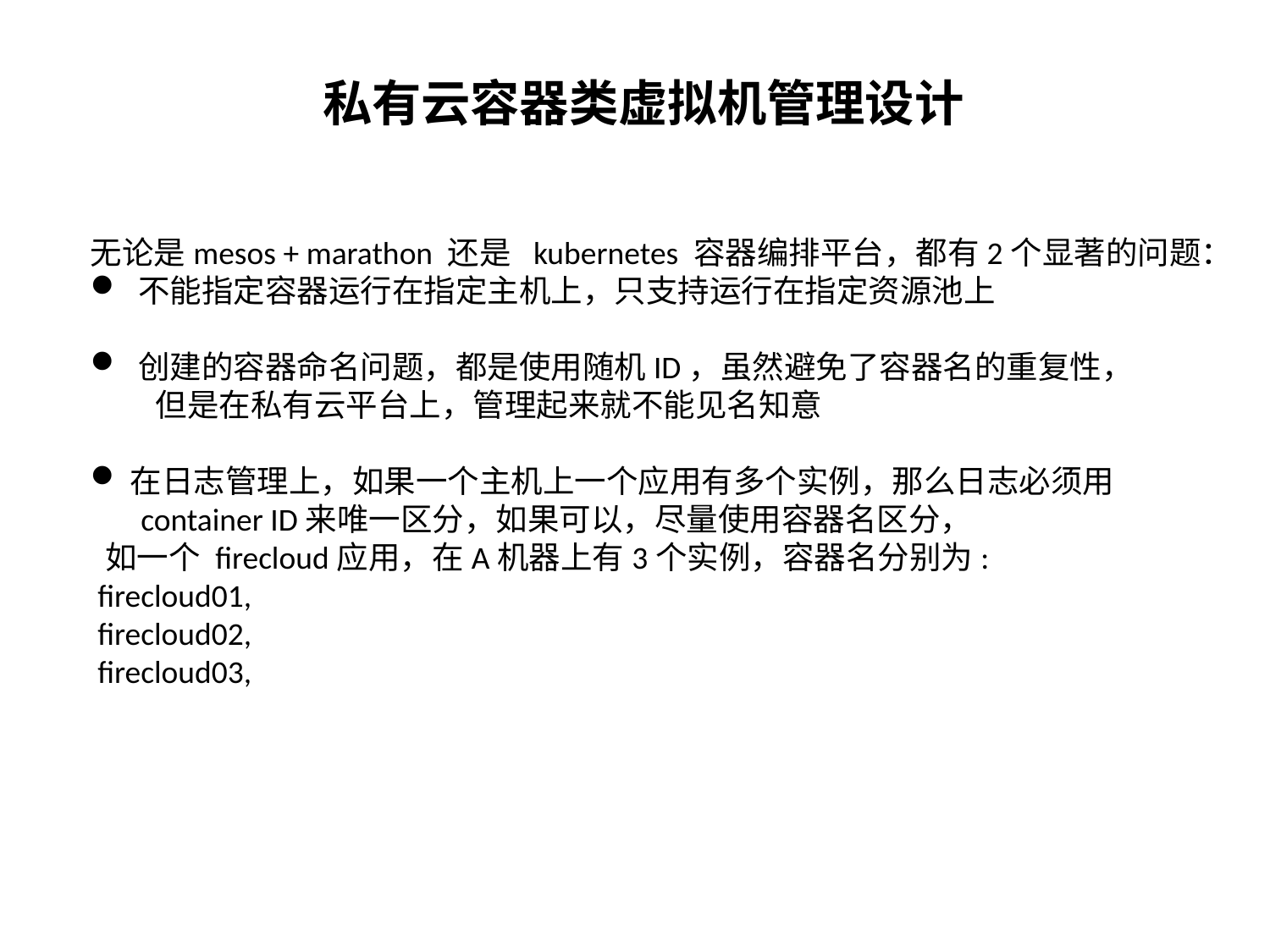

私有云容器类虚拟机管理设计
无论是mesos + marathon 还是  kubernetes 容器编排平台，都有2个显著的问题：
不能指定容器运行在指定主机上，只支持运行在指定资源池上

创建的容器命名问题，都是使用随机ID，虽然避免了容器名的重复性，
        但是在私有云平台上，管理起来就不能见名知意

在日志管理上，如果一个主机上一个应用有多个实例，那么日志必须用
       container ID来唯一区分，如果可以，尽量使用容器名区分，
 如一个 firecloud应用，在A机器上有3个实例，容器名分别为:
 firecloud01,
 firecloud02,
 firecloud03,